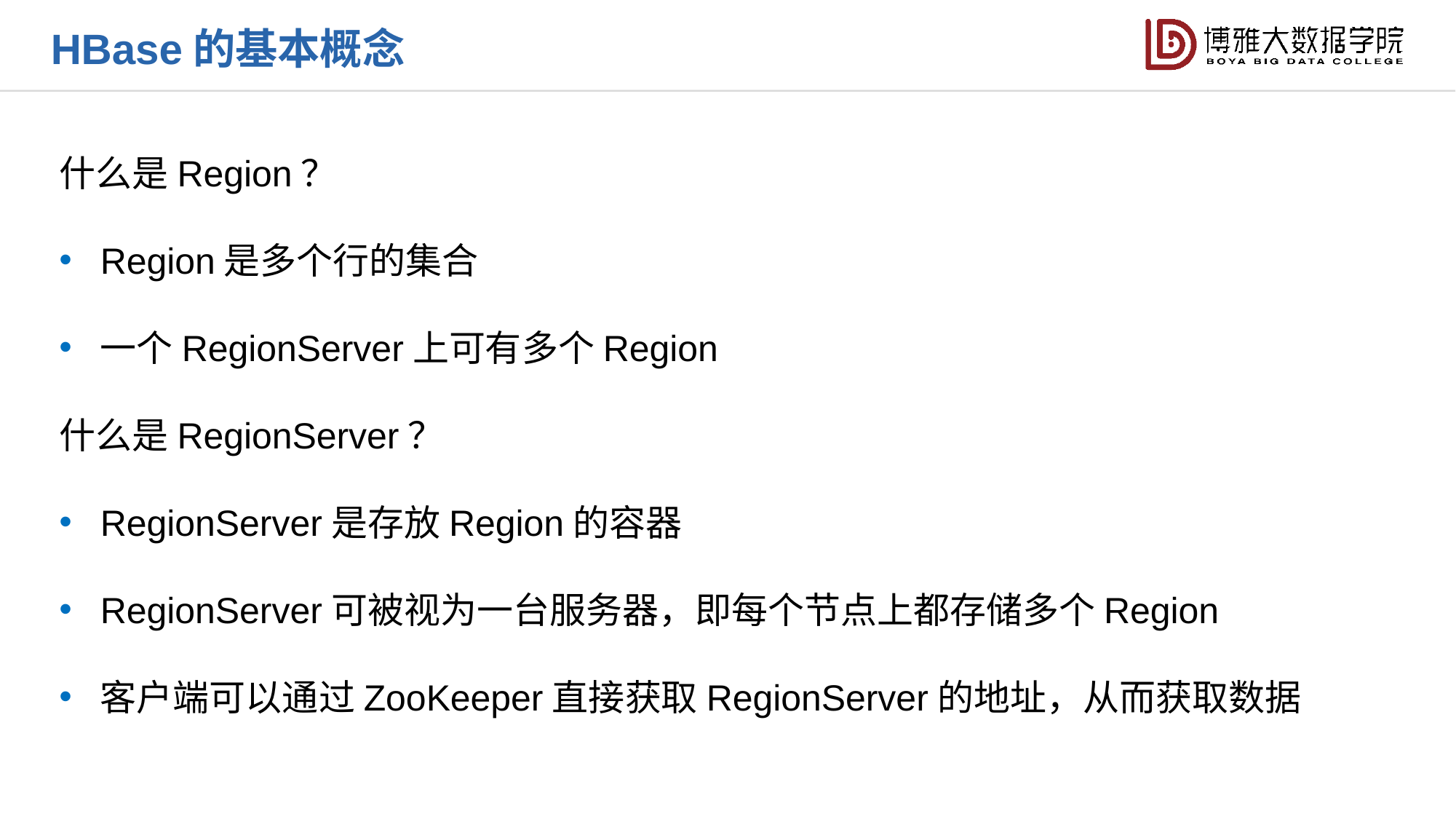

HBase的基本概念
什么是Region？

Region是多个行的集合

一个RegionServer上可有多个Region

什么是RegionServer？

RegionServer是存放Region的容器

RegionServer可被视为一台服务器，即每个节点上都存储多个Region

客户端可以通过ZooKeeper直接获取RegionServer的地址，从而获取数据